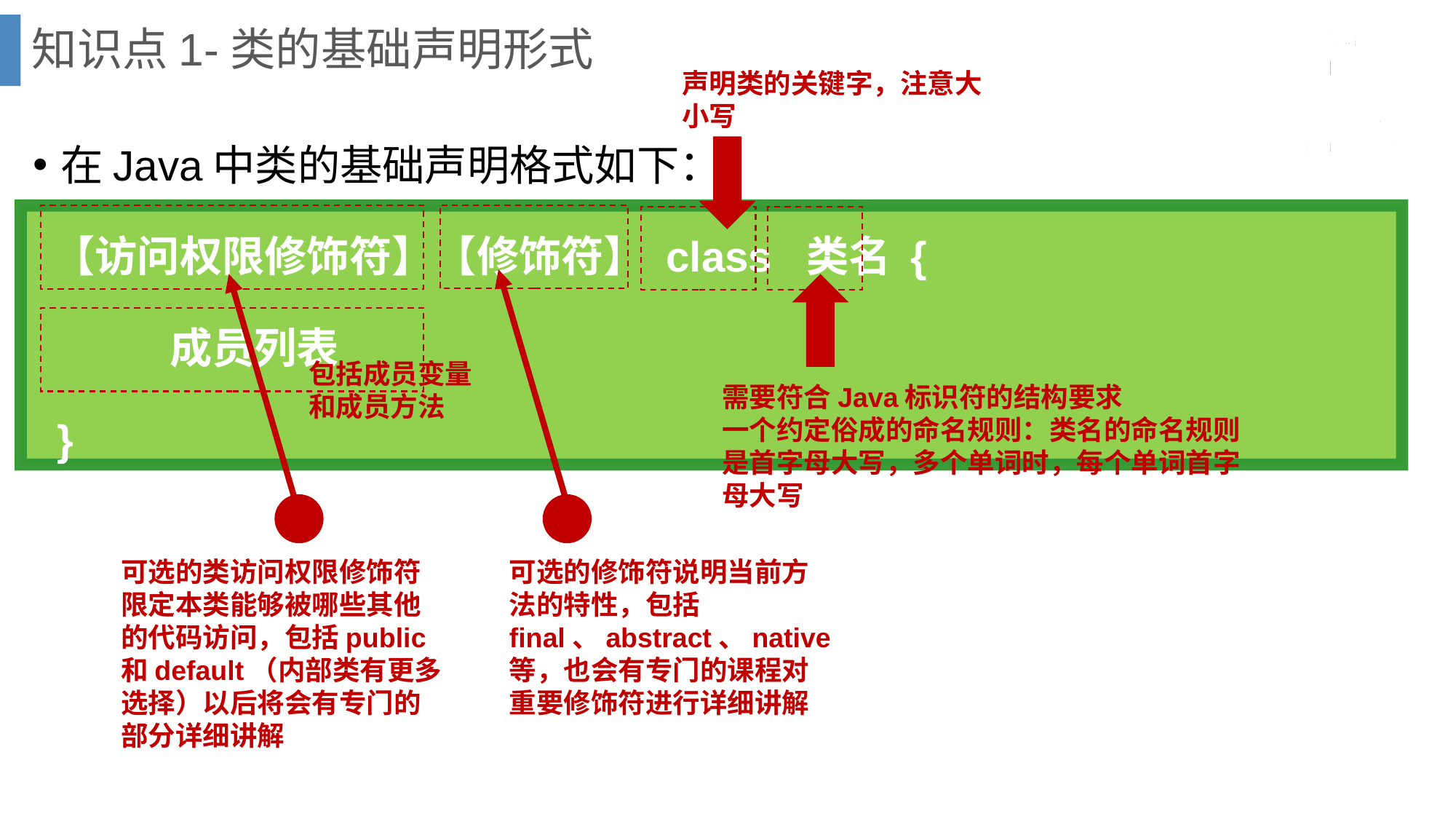

# 知识点1-类的基础声明形式
声明类的关键字，注意大小写
在Java中类的基础声明格式如下：
 【访问权限修饰符】【修饰符】 class  类名 {
  		成员列表
  }

包括成员变量
和成员方法
需要符合Java标识符的结构要求
一个约定俗成的命名规则：类名的命名规则是首字母大写，多个单词时，每个单词首字母大写

可选的类访问权限修饰符限定本类能够被哪些其他的代码访问，包括public和default（内部类有更多选择）以后将会有专门的部分详细讲解
可选的修饰符说明当前方法的特性，包括final、abstract、native等，也会有专门的课程对重要修饰符进行详细讲解